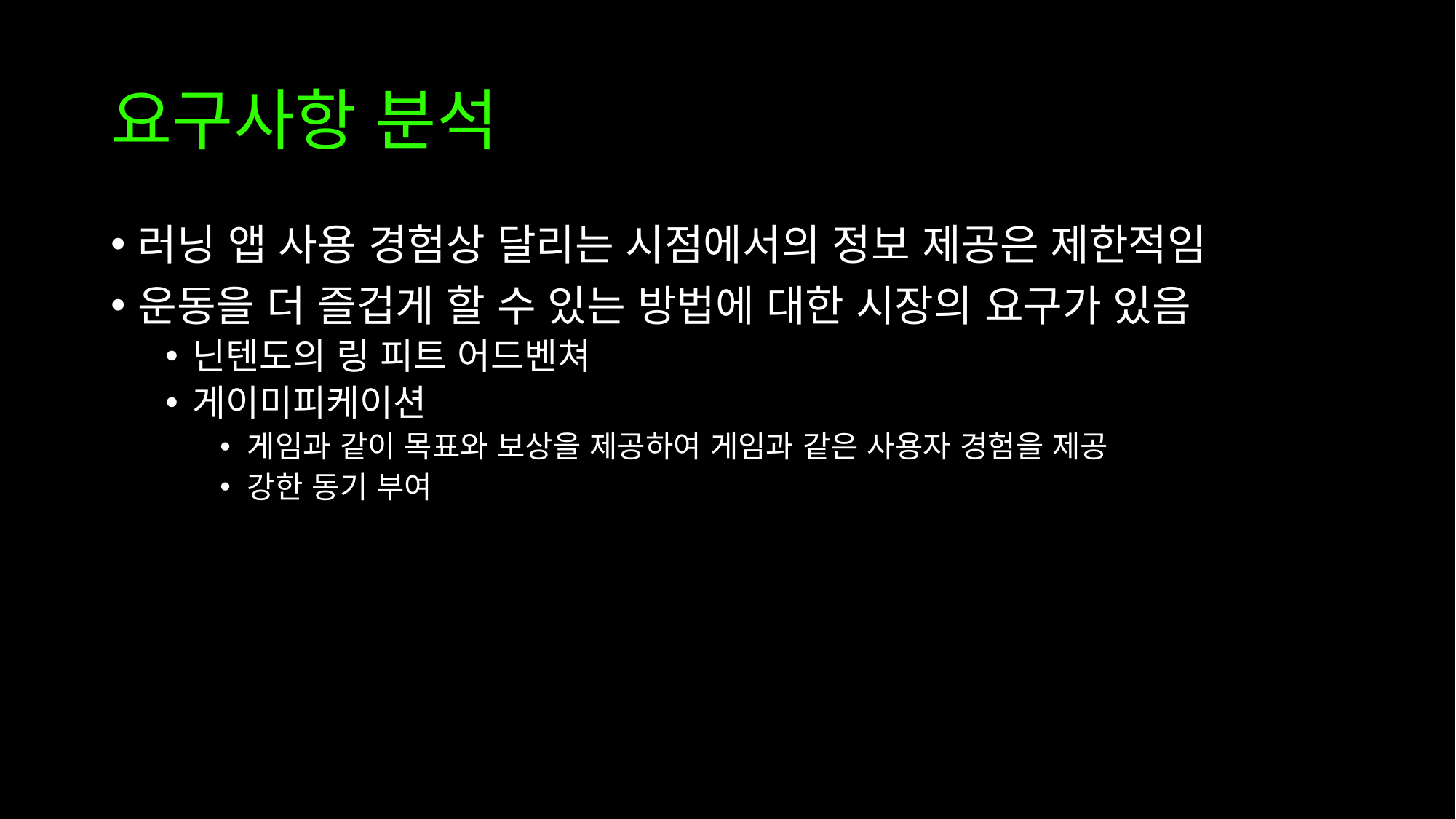

# 요구사항 분석
러닝 앱 사용 경험상 달리는 시점에서의 정보 제공은 제한적임
운동을 더 즐겁게 할 수 있는 방법에 대한 시장의 요구가 있음
닌텐도의 링 피트 어드벤쳐
게이미피케이션
게임과 같이 목표와 보상을 제공하여 게임과 같은 사용자 경험을 제공
강한 동기 부여